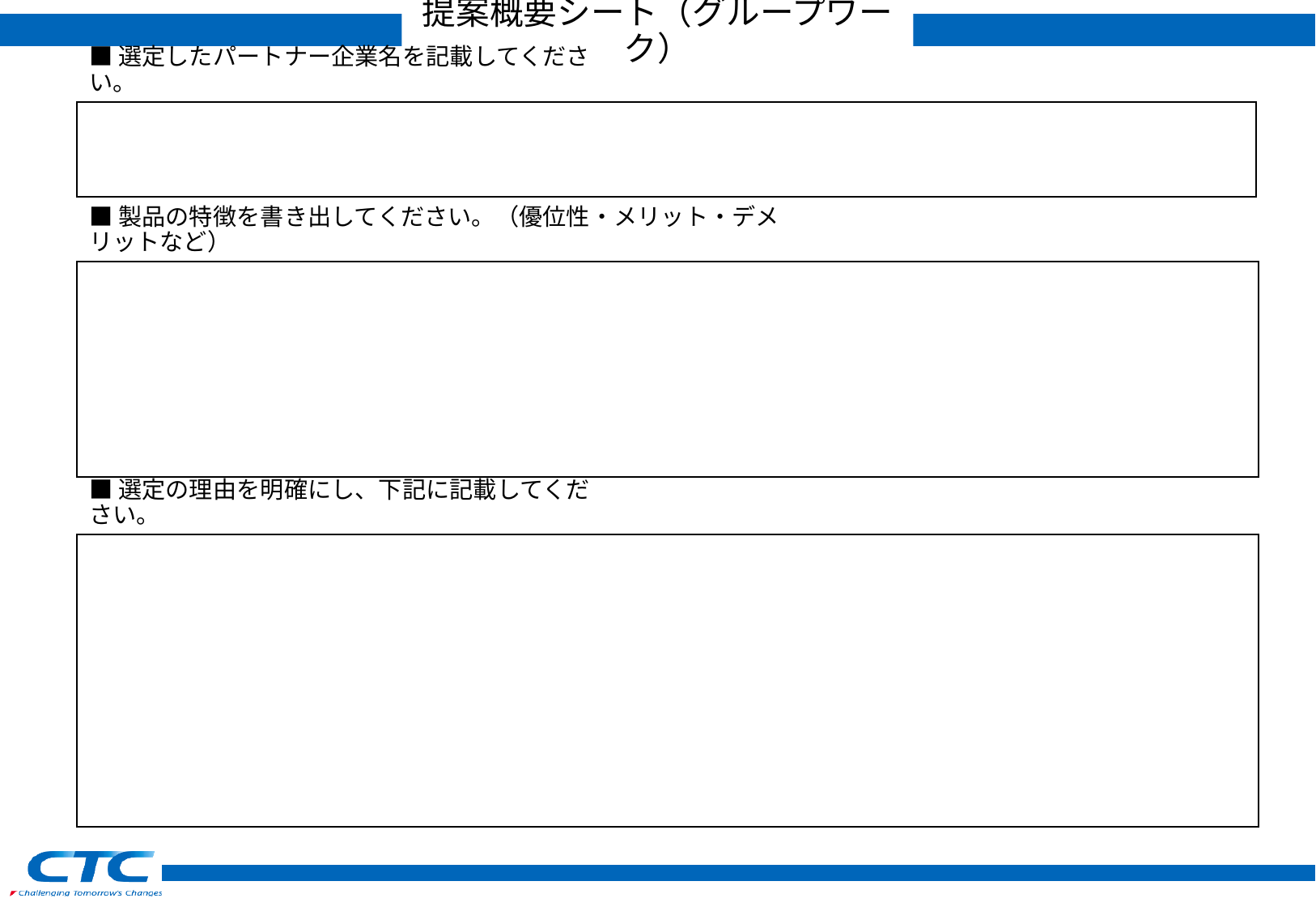

提案概要シート（グループワーク）
■選定したパートナー企業名を記載してください。

■製品の特徴を書き出してください。（優位性・メリット・デメリットなど）

■選定の理由を明確にし、下記に記載してください。